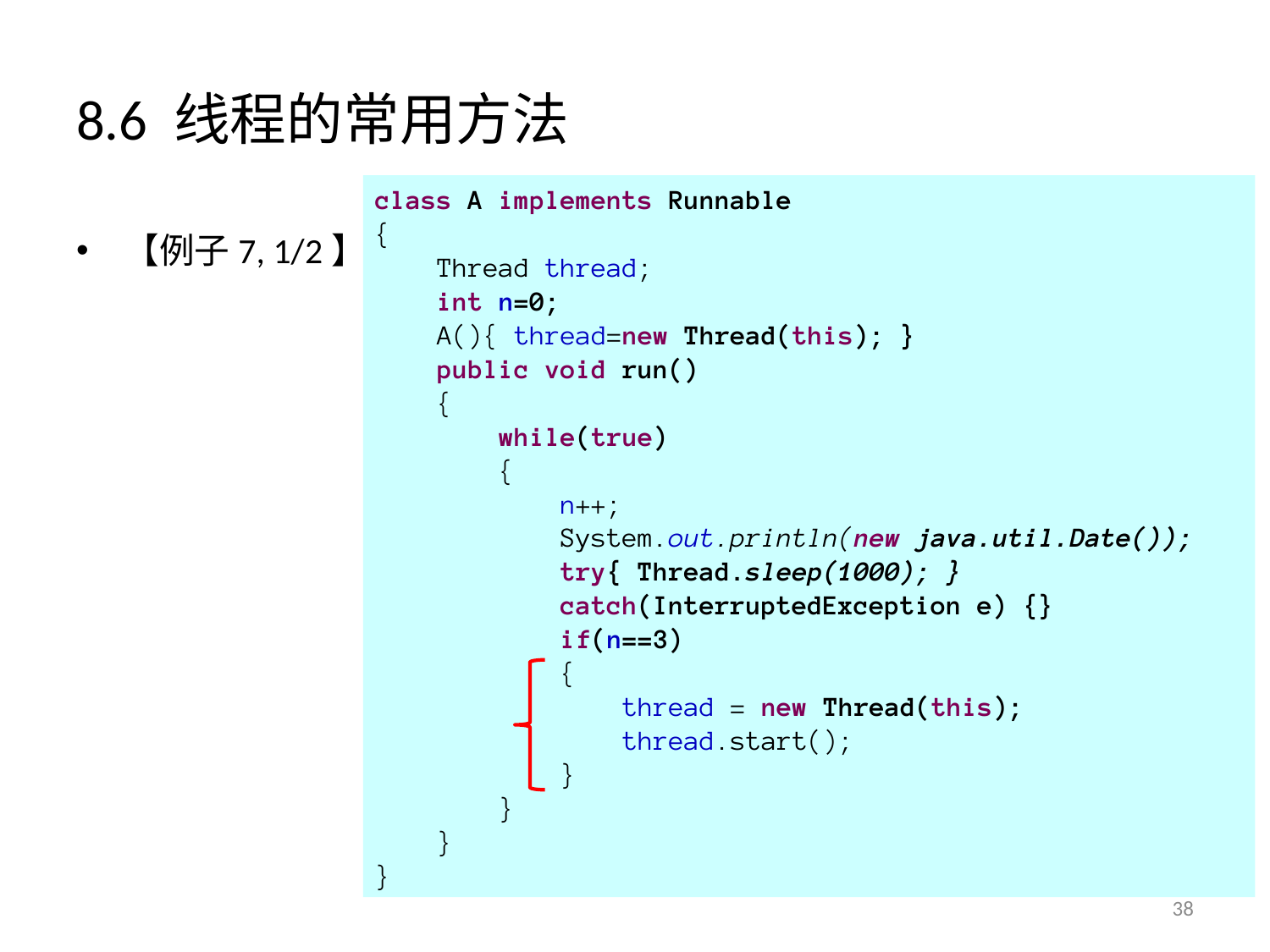

# 8.6 线程的常用方法
class A implements Runnable
{
    Thread thread;
    int n=0;
    A(){ thread=new Thread(this); }
    public void run()
    {
        while(true)
        {
            n++;
            System.out.println(new java.util.Date());
            try{ Thread.sleep(1000); }
            catch(InterruptedException e) {}
            if(n==3)
            {
                thread = new Thread(this);
                thread.start();
            }
        }
    }
}
【例子7, 1/2】

38